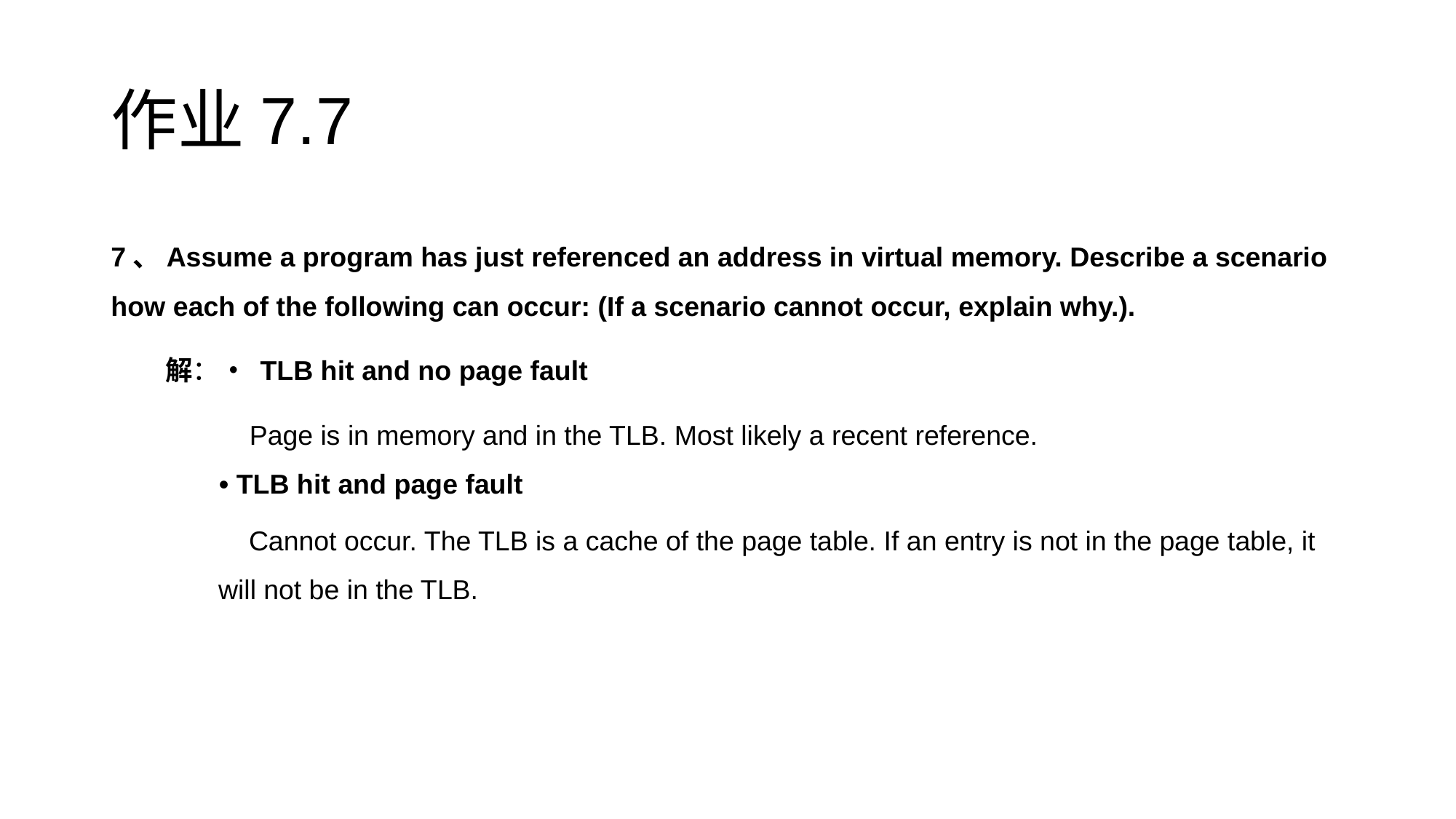

# 作业7.7
7、Assume a program has just referenced an address in virtual memory. Describe a scenario how each of the following can occur: (If a scenario cannot occur, explain why.).
解：• TLB hit and no page fault
           Page is in memory and in the TLB. Most likely a recent reference.
       • TLB hit and page fault
    Cannot occur. The TLB is a cache of the page table. If an entry is not in the page table, it will not be in the TLB.